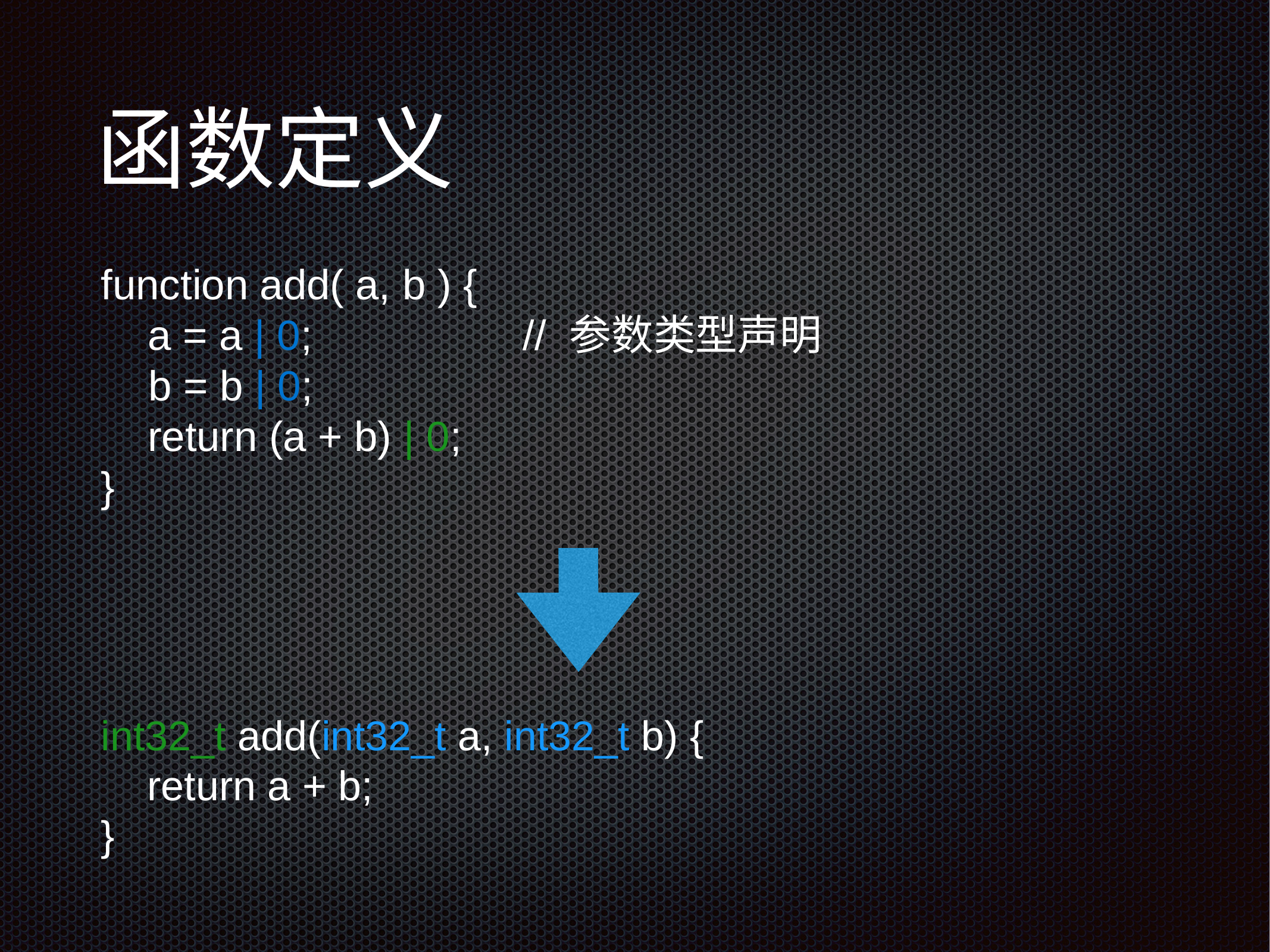

# 函数定义
function add( a, b ) {
    a = a | 0;                  // 参数类型声明
    b = b | 0;
    return (a + b) | 0;
}

int32_t add(int32_t a, int32_t b) {
    return a + b;
}